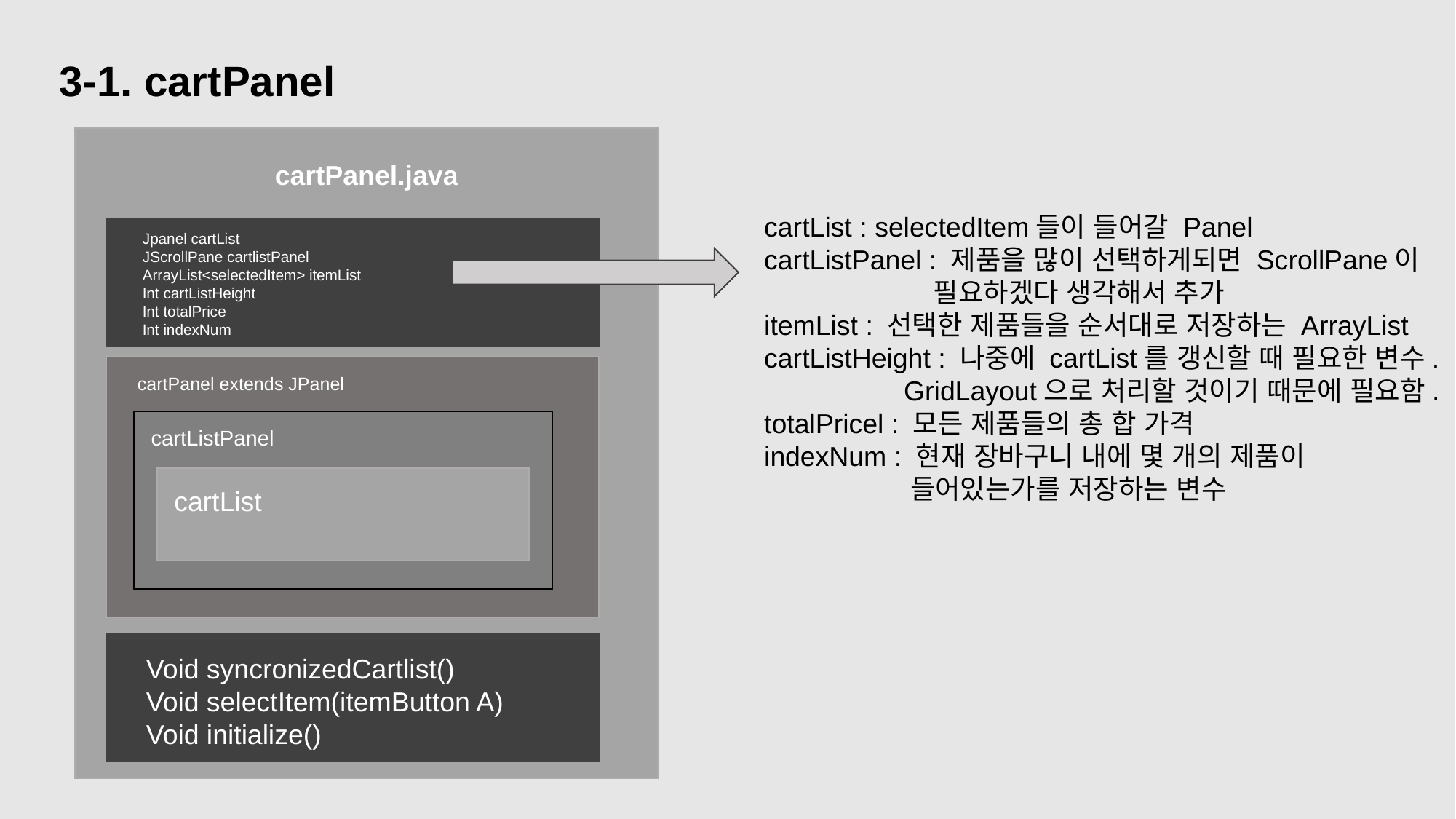

3-1. cartPanel
cartPanel.java

cartList : selectedItem들이 들어갈 Panel
cartListPanel : 제품을 많이 선택하게되면 ScrollPane이
	       필요하겠다 생각해서 추가
itemList : 선택한 제품들을 순서대로 저장하는 ArrayList
cartListHeight : 나중에 cartList를 갱신할 때 필요한 변수.
	    GridLayout으로 처리할 것이기 때문에 필요함.
totalPricel : 모든 제품들의 총 합 가격
indexNum : 현재 장바구니 내에 몇 개의 제품이
 	    들어있는가를 저장하는 변수

Jpanel cartList
JScrollPane cartlistPanel
ArrayList<selectedItem> itemList
Int cartListHeight
Int totalPrice
Int indexNum

cartPanel extends JPanel

cartListPanel

cartList

Void syncronizedCartlist()
Void selectItem(itemButton A)
Void initialize()